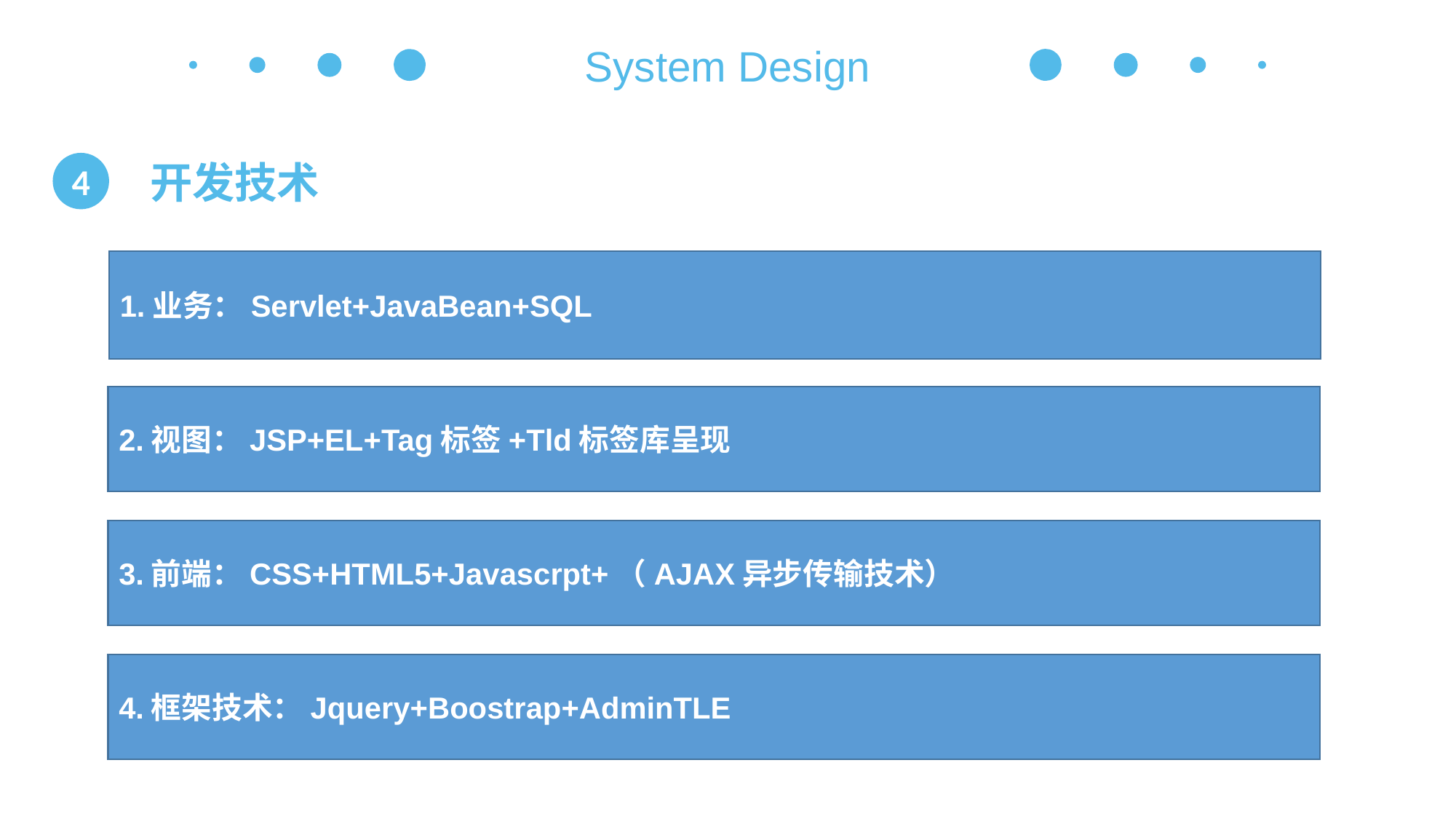

System Design

开发技术
4
1.业务：Servlet+JavaBean+SQL
2.视图：JSP+EL+Tag标签+Tld标签库呈现
3.前端：CSS+HTML5+Javascrpt+（AJAX异步传输技术）
4.框架技术：Jquery+Boostrap+AdminTLE